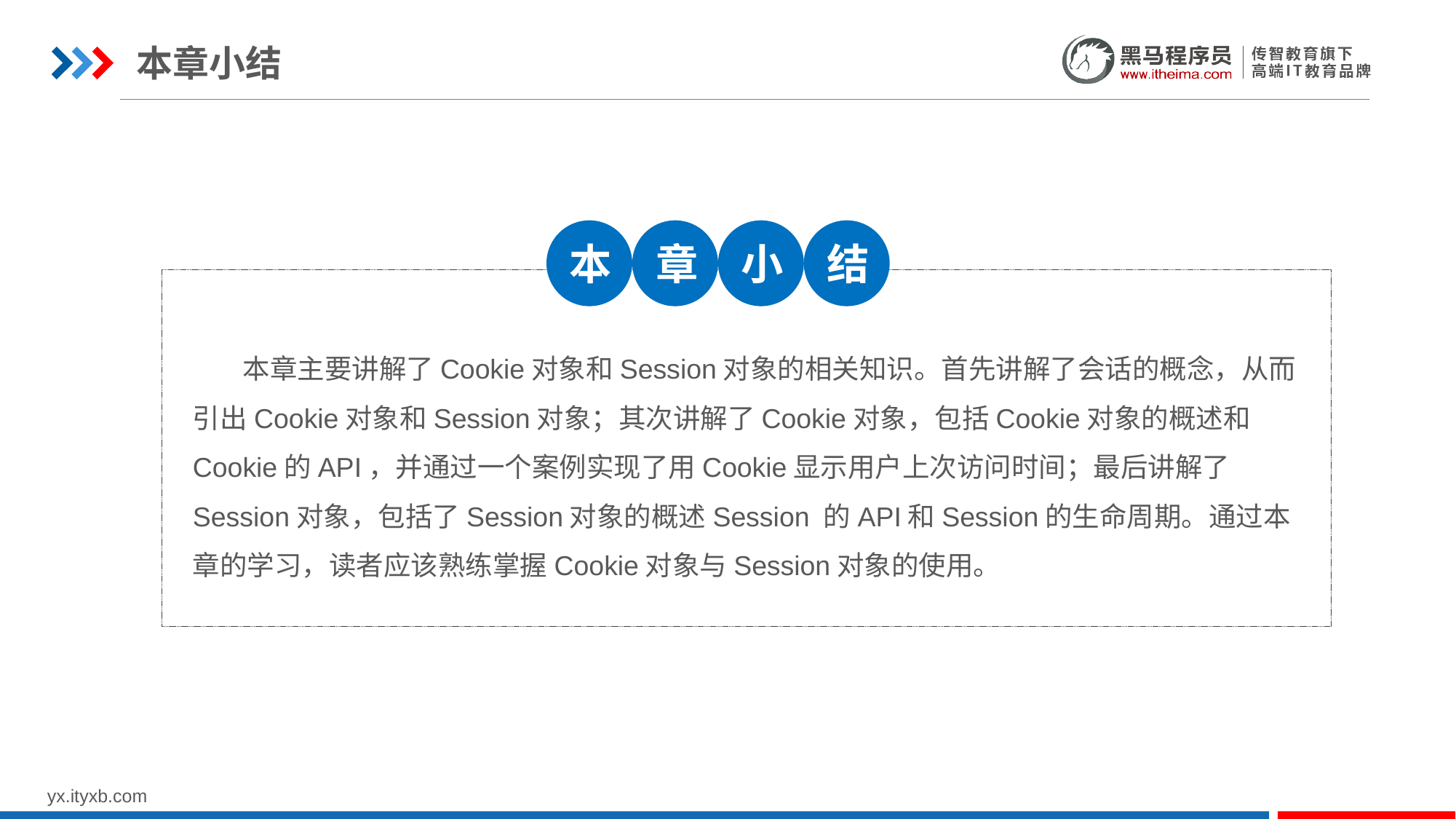

本章小结
本
章
小
结

       本章主要讲解了Cookie对象和Session对象的相关知识。首先讲解了会话的概念，从而引出Cookie对象和Session对象；其次讲解了Cookie对象，包括Cookie对象的概述和Cookie的API，并通过一个案例实现了用Cookie显示用户上次访问时间；最后讲解了Session对象，包括了Session对象的概述Session 的API和Session的生命周期。通过本章的学习，读者应该熟练掌握Cookie对象与Session对象的使用。